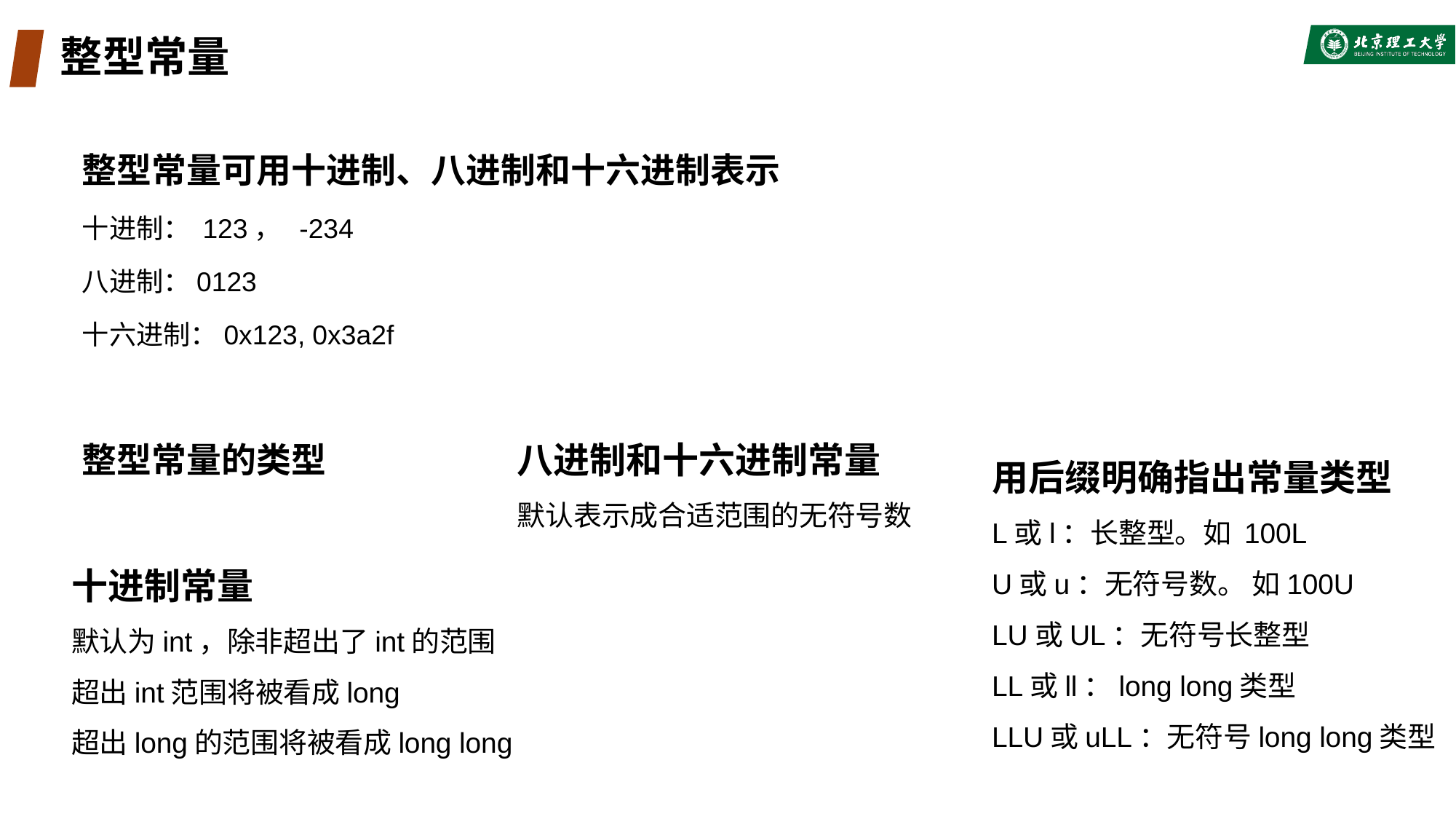

# 整型常量
整型常量可用十进制、八进制和十六进制表示
十进制： 123，  -234
八进制：0123
十六进制：0x123, 0x3a2f

整型常量的类型
八进制和十六进制常量
默认表示成合适范围的无符号数
用后缀明确指出常量类型
L或l：长整型。如 100L
U或u：无符号数。 如100U
LU或UL：无符号长整型
LL或ll：long long类型
LLU或uLL：无符号long long类型
十进制常量
默认为int，除非超出了int的范围
超出int范围将被看成long
超出long的范围将被看成long long